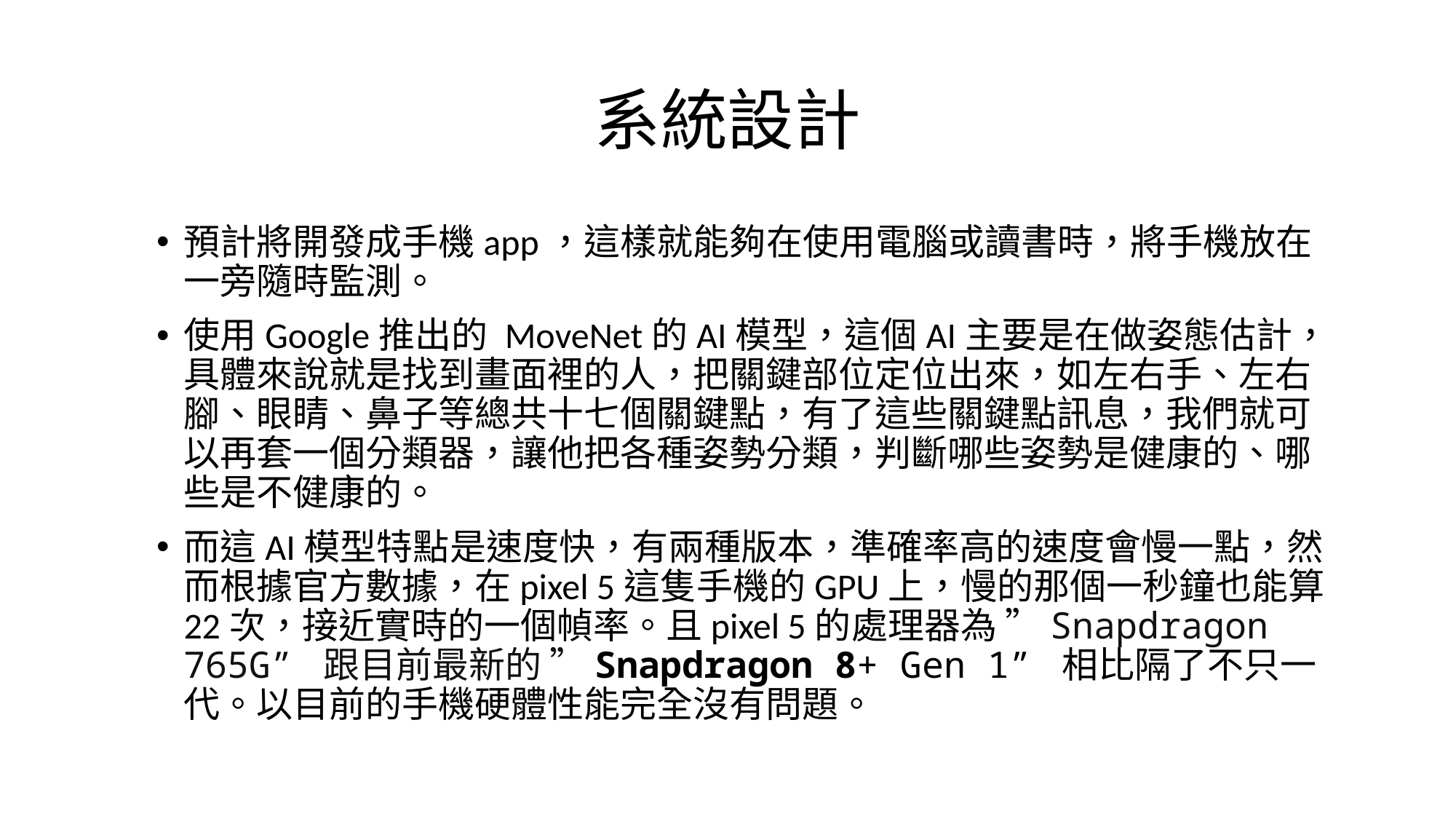

# 系統設計
預計將開發成手機app，這樣就能夠在使用電腦或讀書時，將手機放在一旁隨時監測。
使用Google推出的 MoveNet的AI模型，這個AI主要是在做姿態估計，具體來說就是找到畫面裡的人，把關鍵部位定位出來，如左右手、左右腳、眼睛、鼻子等總共十七個關鍵點，有了這些關鍵點訊息，我們就可以再套一個分類器，讓他把各種姿勢分類，判斷哪些姿勢是健康的、哪些是不健康的。
而這AI模型特點是速度快，有兩種版本，準確率高的速度會慢一點，然而根據官方數據，在pixel 5這隻手機的GPU上，慢的那個一秒鐘也能算22次，接近實時的一個幀率。且pixel 5的處理器為 ”Snapdragon 765G” 跟目前最新的 ”Snapdragon 8+ Gen 1” 相比隔了不只一代。以目前的手機硬體性能完全沒有問題。